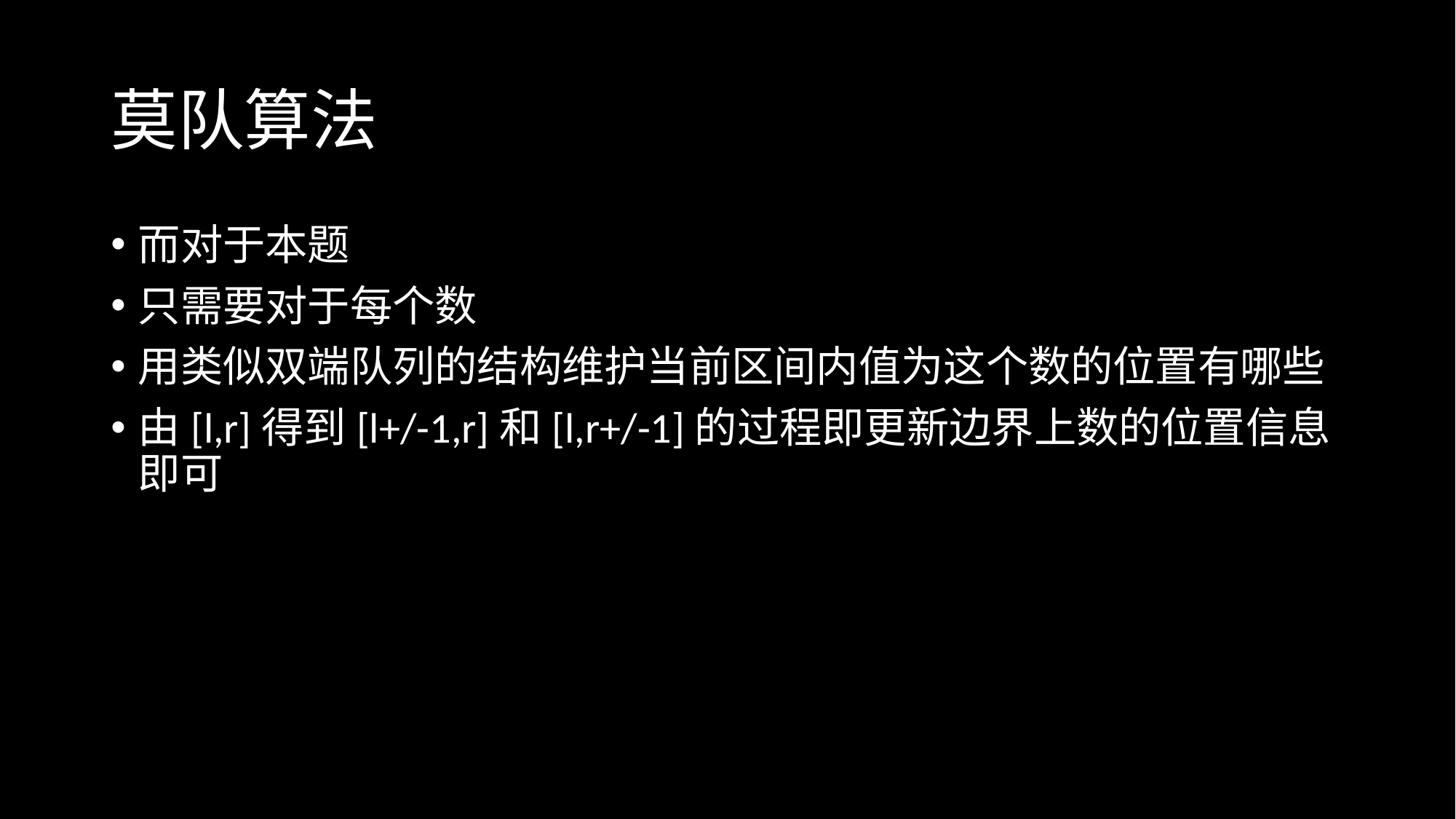

# 莫队算法
而对于本题
只需要对于每个数
用类似双端队列的结构维护当前区间内值为这个数的位置有哪些
由[l,r]得到[l+/-1,r]和[l,r+/-1]的过程即更新边界上数的位置信息即可